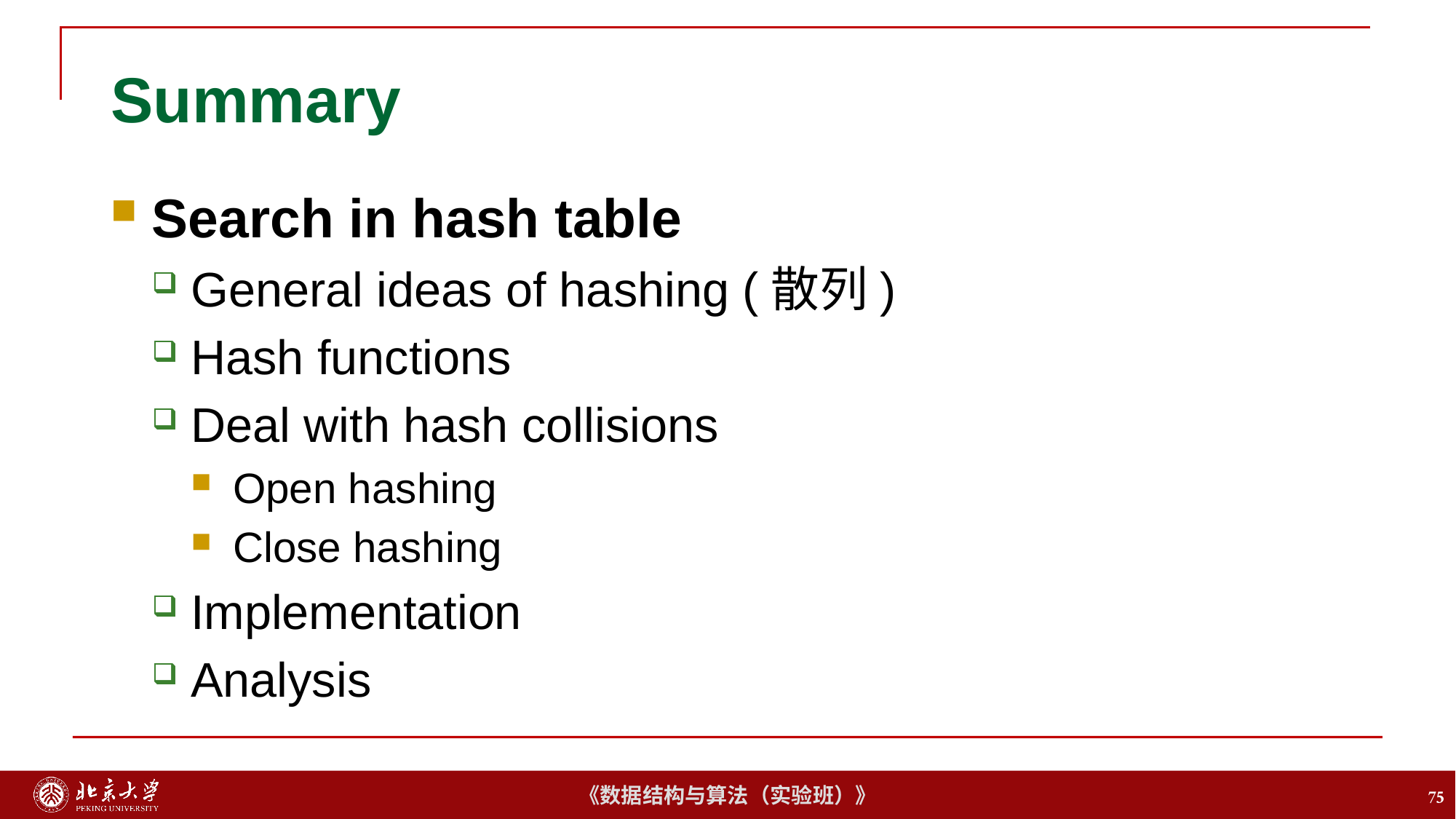

# Summary
Search in hash table
General ideas of hashing (散列)
Hash functions
Deal with hash collisions
Open hashing
Close hashing
Implementation
Analysis
75